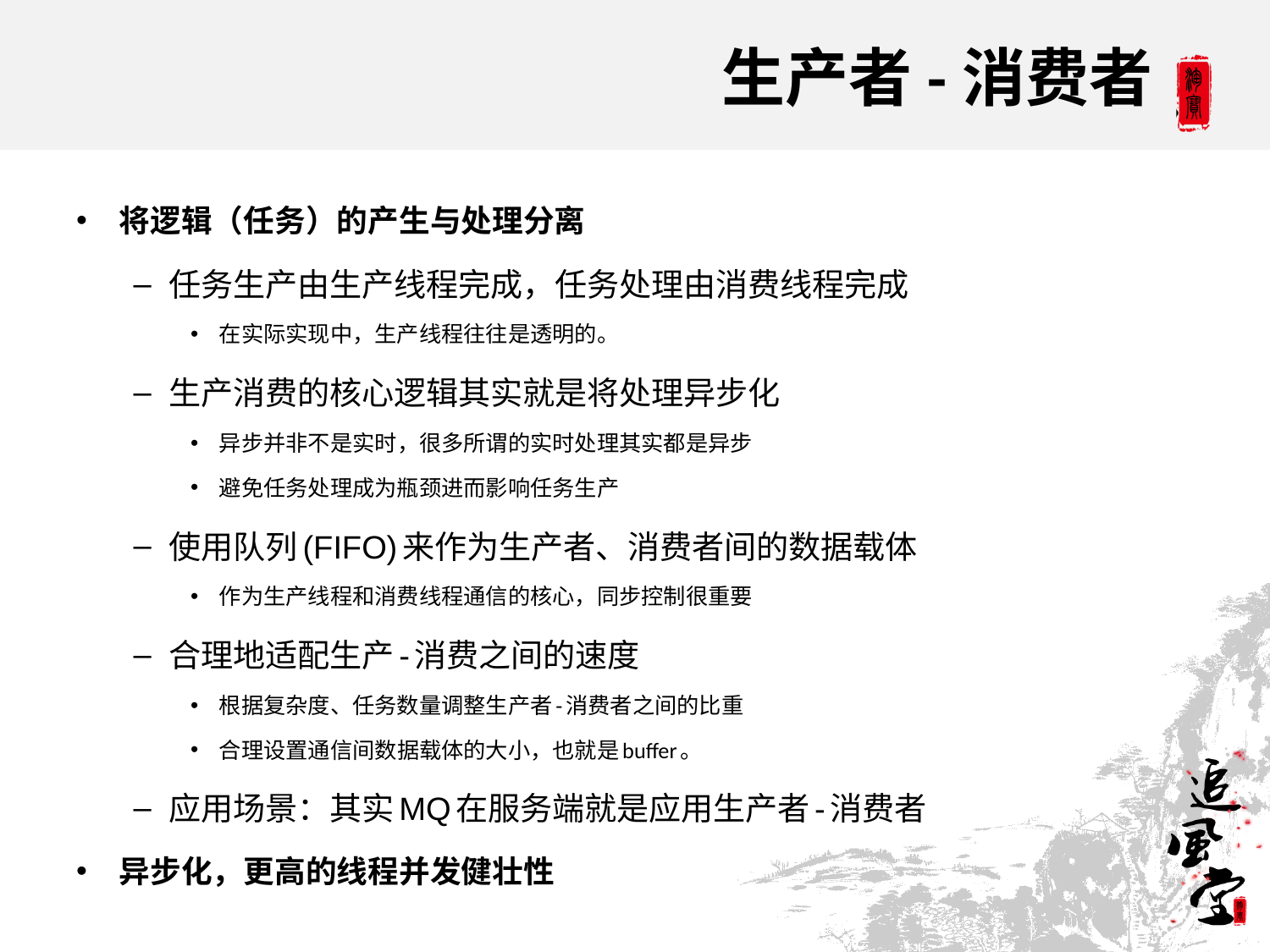

# 生产者-消费者
将逻辑（任务）的产生与处理分离
任务生产由生产线程完成，任务处理由消费线程完成
在实际实现中，生产线程往往是透明的。
生产消费的核心逻辑其实就是将处理异步化
异步并非不是实时，很多所谓的实时处理其实都是异步
避免任务处理成为瓶颈进而影响任务生产
使用队列(FIFO)来作为生产者、消费者间的数据载体
作为生产线程和消费线程通信的核心，同步控制很重要
合理地适配生产-消费之间的速度
根据复杂度、任务数量调整生产者-消费者之间的比重
合理设置通信间数据载体的大小，也就是buffer。
应用场景：其实MQ在服务端就是应用生产者-消费者
异步化，更高的线程并发健壮性